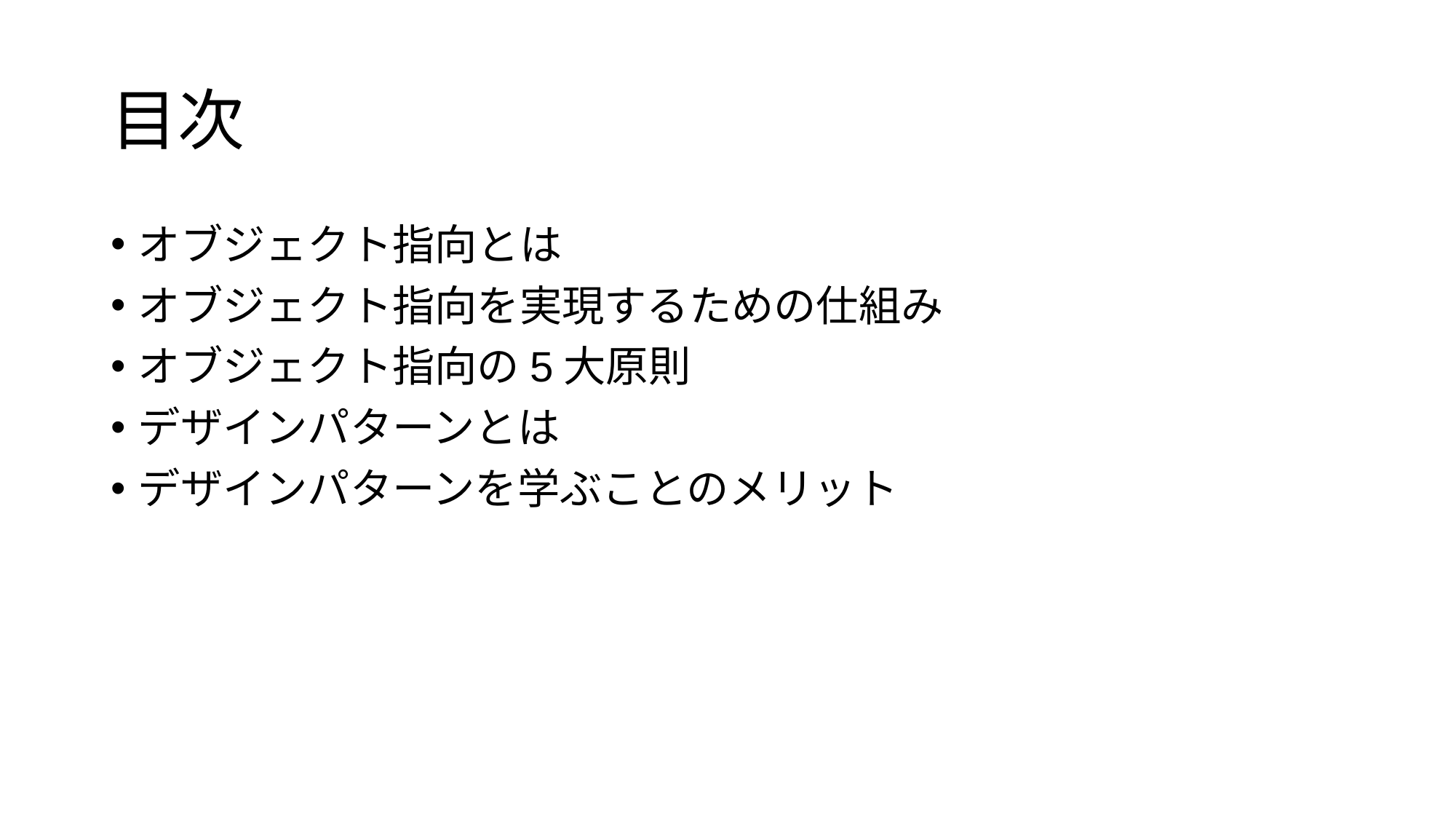

# 目次
オブジェクト指向とは
オブジェクト指向を実現するための仕組み
オブジェクト指向の5大原則
デザインパターンとは
デザインパターンを学ぶことのメリット